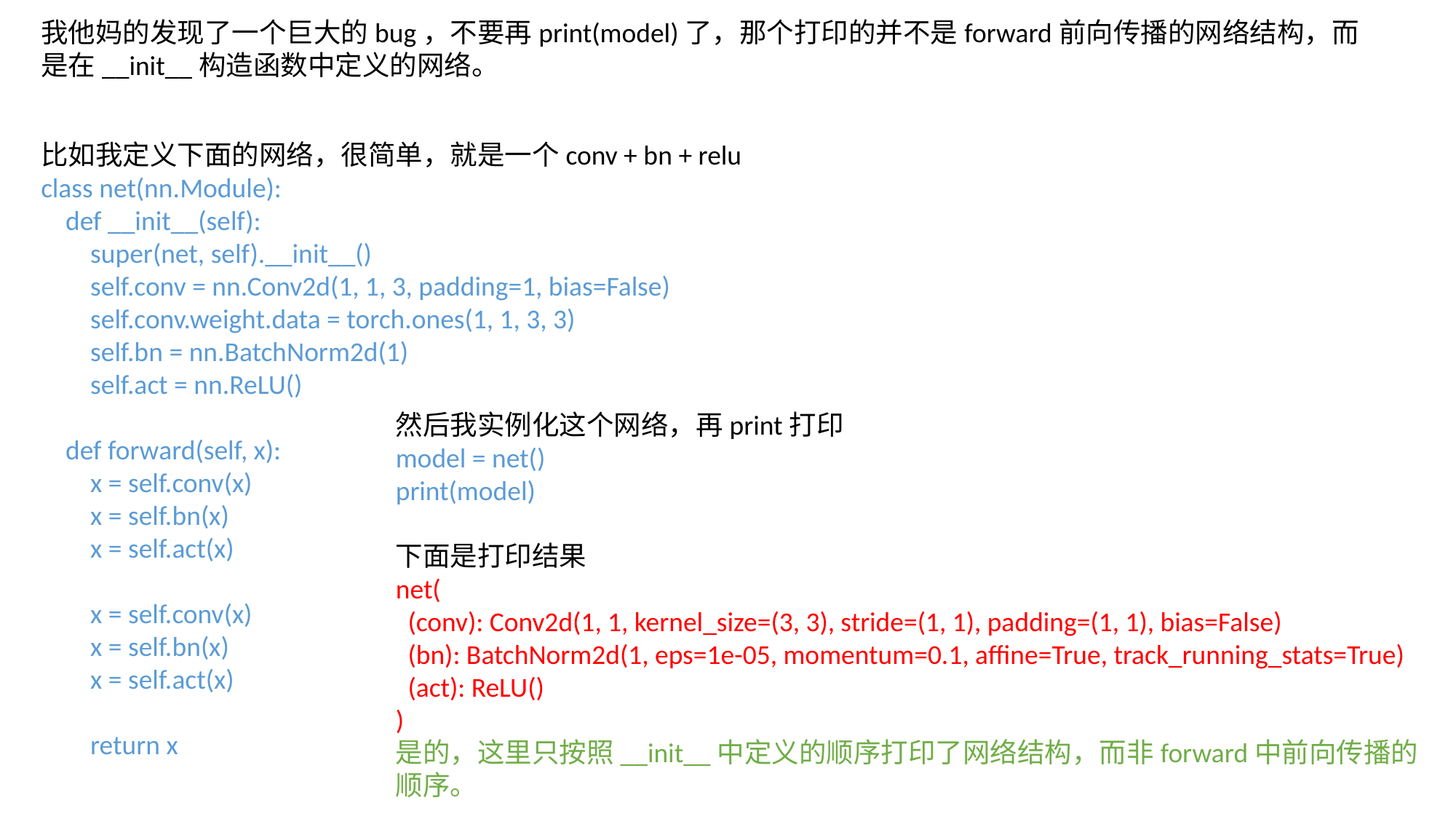

我他妈的发现了一个巨大的bug，不要再print(model)了，那个打印的并不是forward前向传播的网络结构，而是在__init__构造函数中定义的网络。
比如我定义下面的网络，很简单，就是一个conv + bn + relu
class net(nn.Module):
    def __init__(self):
        super(net, self).__init__()
        self.conv = nn.Conv2d(1, 1, 3, padding=1, bias=False)
        self.conv.weight.data = torch.ones(1, 1, 3, 3)
        self.bn = nn.BatchNorm2d(1)
        self.act = nn.ReLU()

    def forward(self, x):
        x = self.conv(x)
        x = self.bn(x)
        x = self.act(x)

        x = self.conv(x)
        x = self.bn(x)
        x = self.act(x)

        return x
然后我实例化这个网络，再print打印
model = net()
print(model)

下面是打印结果
net(
  (conv): Conv2d(1, 1, kernel_size=(3, 3), stride=(1, 1), padding=(1, 1), bias=False)
  (bn): BatchNorm2d(1, eps=1e-05, momentum=0.1, affine=True, track_running_stats=True)
  (act): ReLU()
)
是的，这里只按照__init__中定义的顺序打印了网络结构，而非forward中前向传播的顺序。